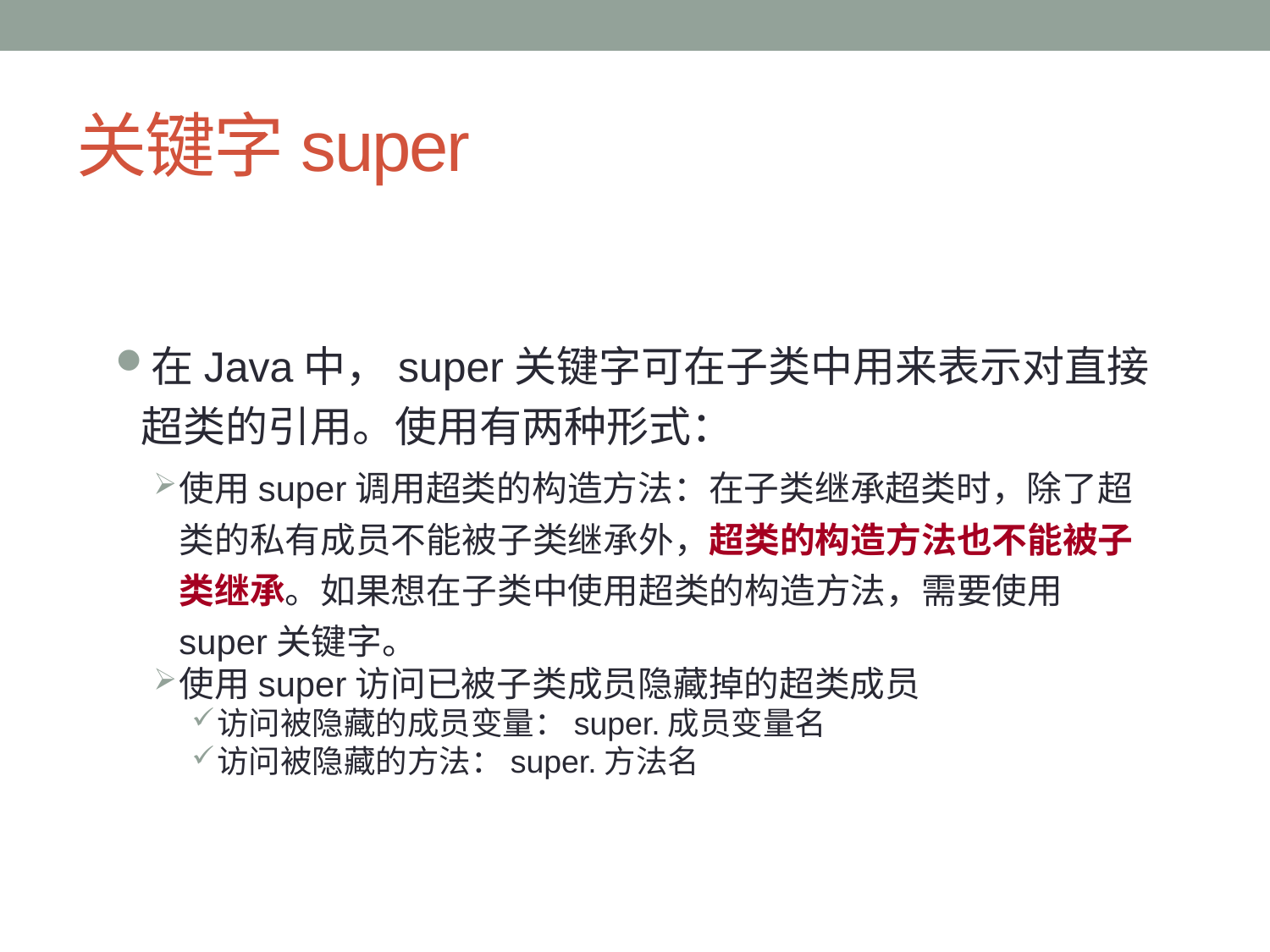

# 关键字super
在Java中，super关键字可在子类中用来表示对直接超类的引用。使用有两种形式：
使用super调用超类的构造方法：在子类继承超类时，除了超类的私有成员不能被子类继承外，超类的构造方法也不能被子类继承。如果想在子类中使用超类的构造方法，需要使用super关键字。
使用super访问已被子类成员隐藏掉的超类成员
访问被隐藏的成员变量：super.成员变量名
访问被隐藏的方法：super.方法名